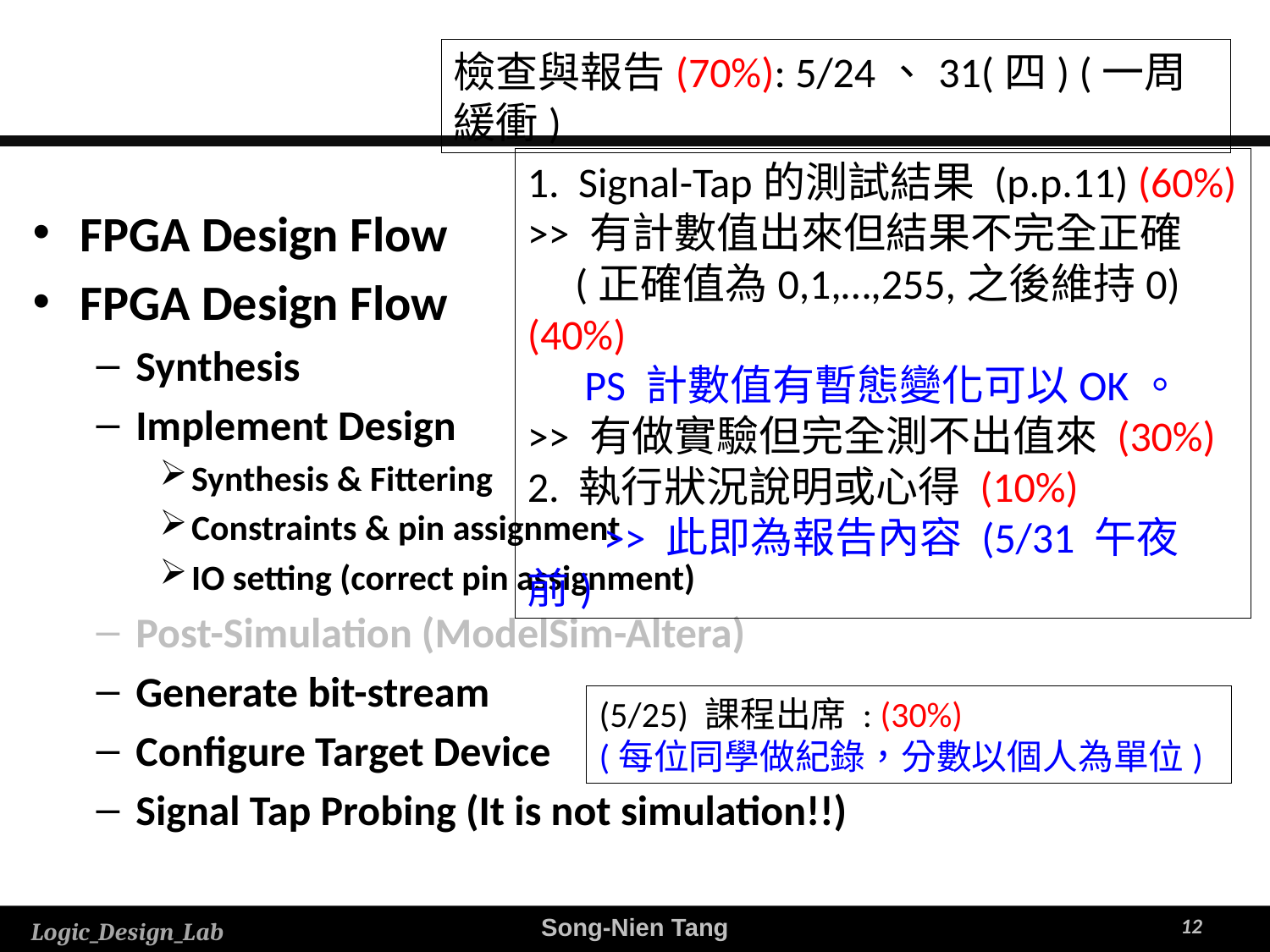

檢查與報告(70%): 5/24、31(四) (一周緩衝)
1.  Signal-Tap的測試結果 (p.p.11) (60%)
>> 有計數值出來但結果不完全正確
     (正確值為0,1,…,255,之後維持0) (40%)
      PS 計數值有暫態變化可以OK。
>> 有做實驗但完全測不出值來 (30%)
2. 執行狀況說明或心得 (10%)
        >> 此即為報告內容 (5/31 午夜前)
FPGA Design Flow
FPGA Design Flow
Synthesis
Implement Design
Synthesis & Fittering
Constraints & pin assignment
IO setting (correct pin assignment)
Post-Simulation (ModelSim-Altera)
Generate bit-stream
Configure Target Device
Signal Tap Probing (It is not simulation!!)

(5/25) 課程出席 : (30%)
(每位同學做紀錄，分數以個人為單位)
12